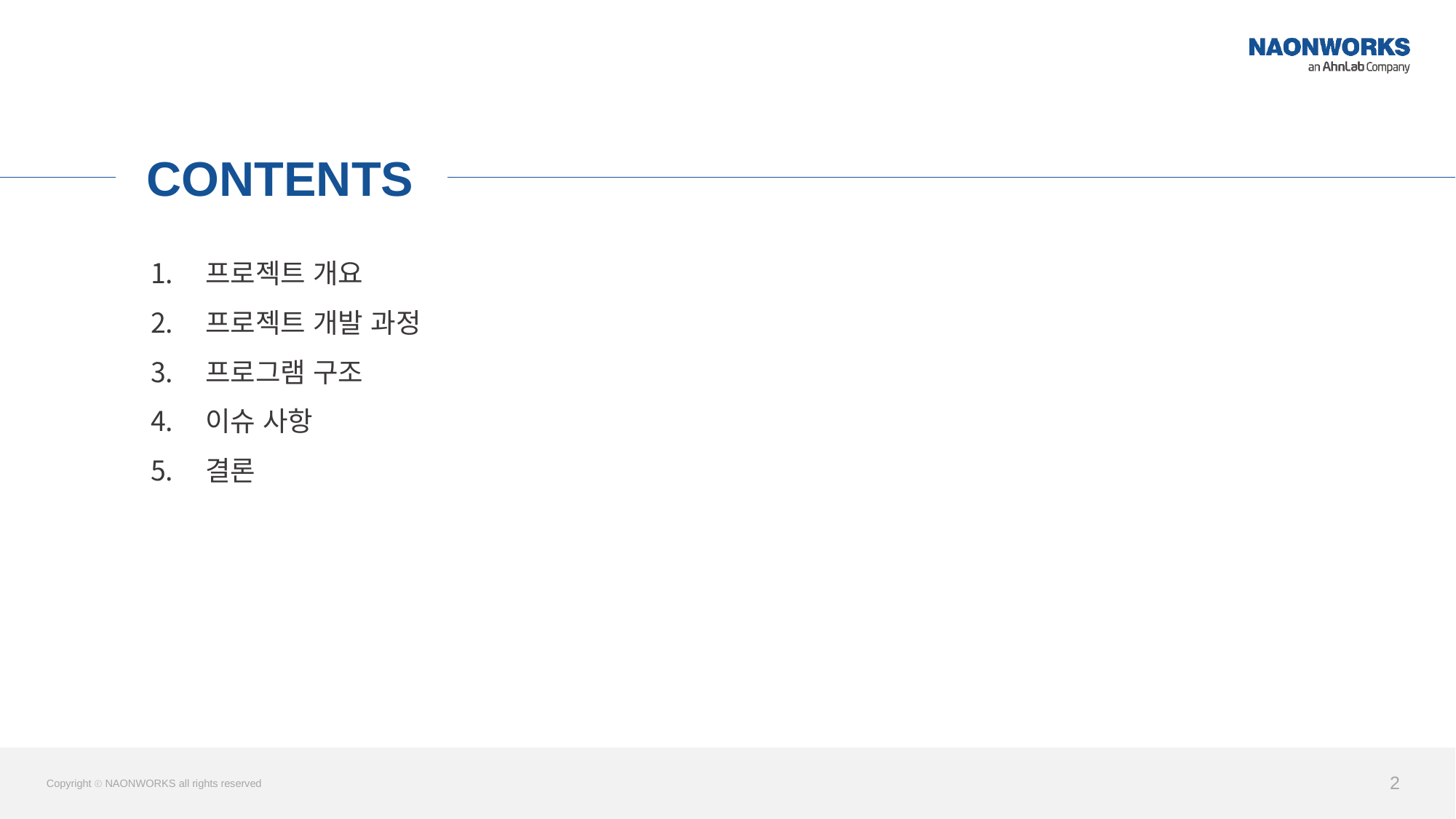

CONTENTS
프로젝트 개요
프로젝트 개발 과정
프로그램 구조
이슈 사항
결론
2